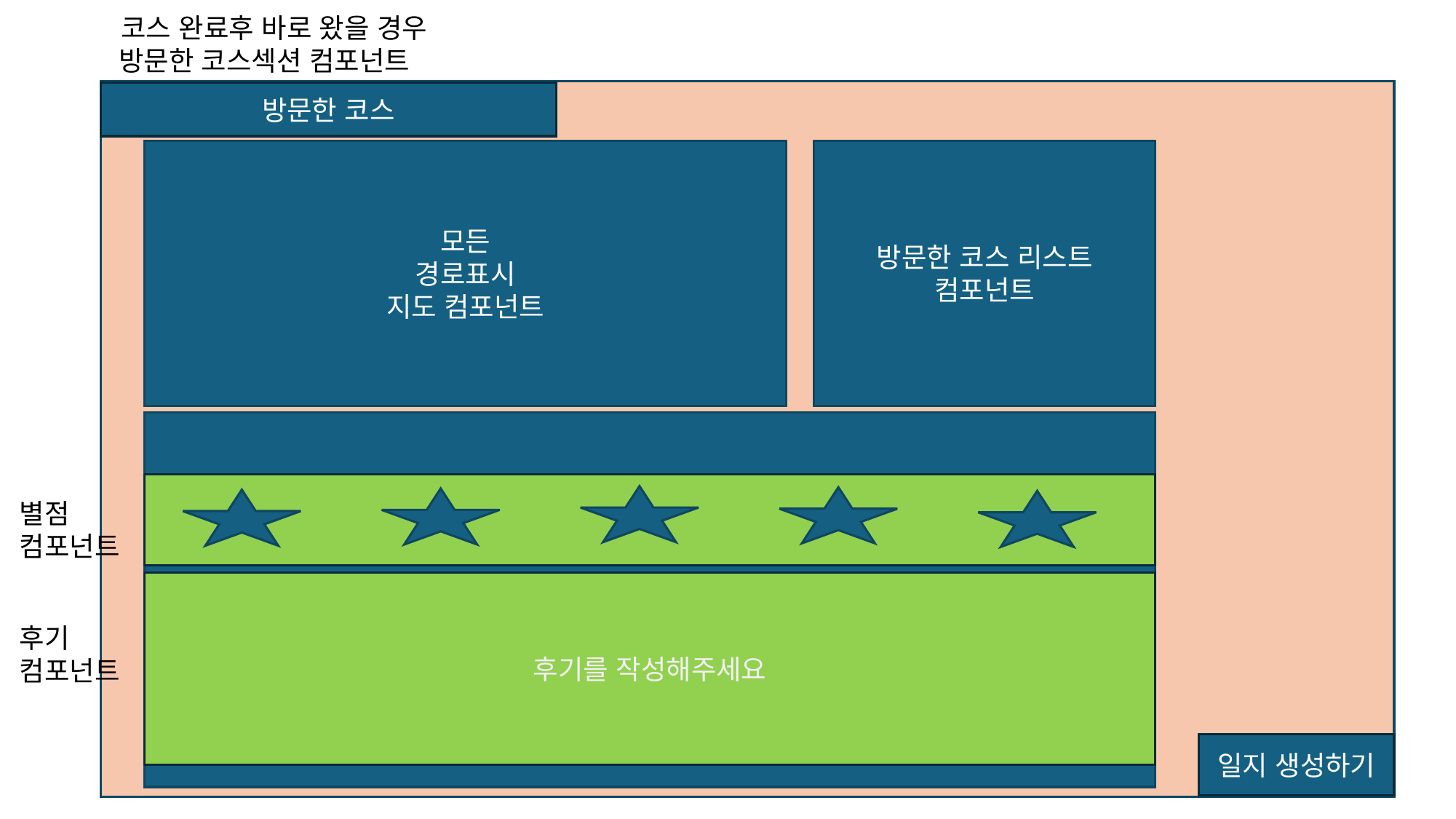

코스 완료후 바로 왔을 경우
방문한 코스섹션 컴포넌트

방문한 코스
모든
경로표시
지도 컴포넌트
방문한 코스 리스트
컴포넌트

별점
컴포넌트

후기를 작성해주세요
후기
컴포넌트
일지 생성하기